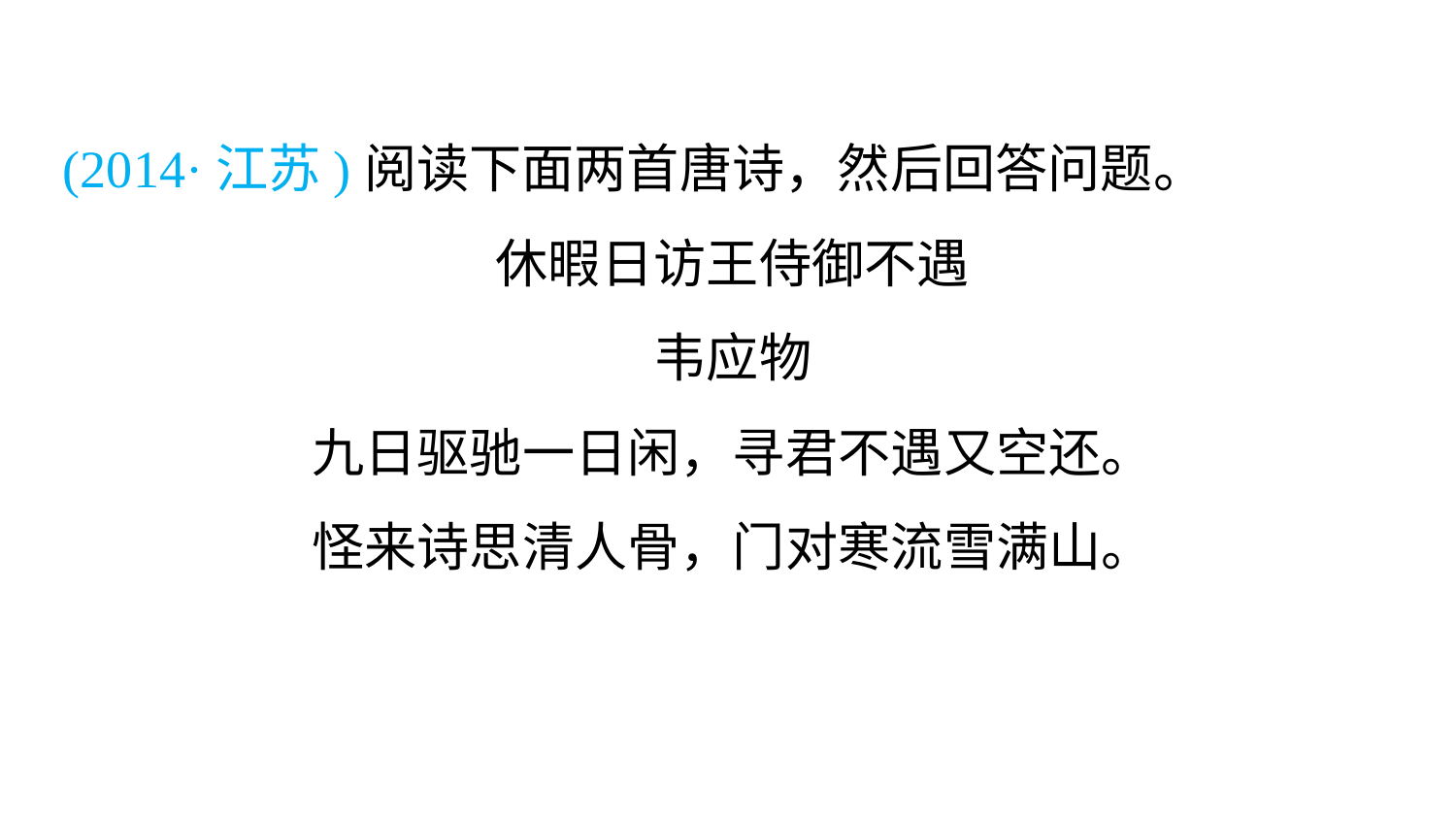

(2014·江苏)阅读下面两首唐诗，然后回答问题。
休暇日访王侍御不遇
韦应物
九日驱驰一日闲，寻君不遇又空还。
怪来诗思清人骨，门对寒流雪满山。